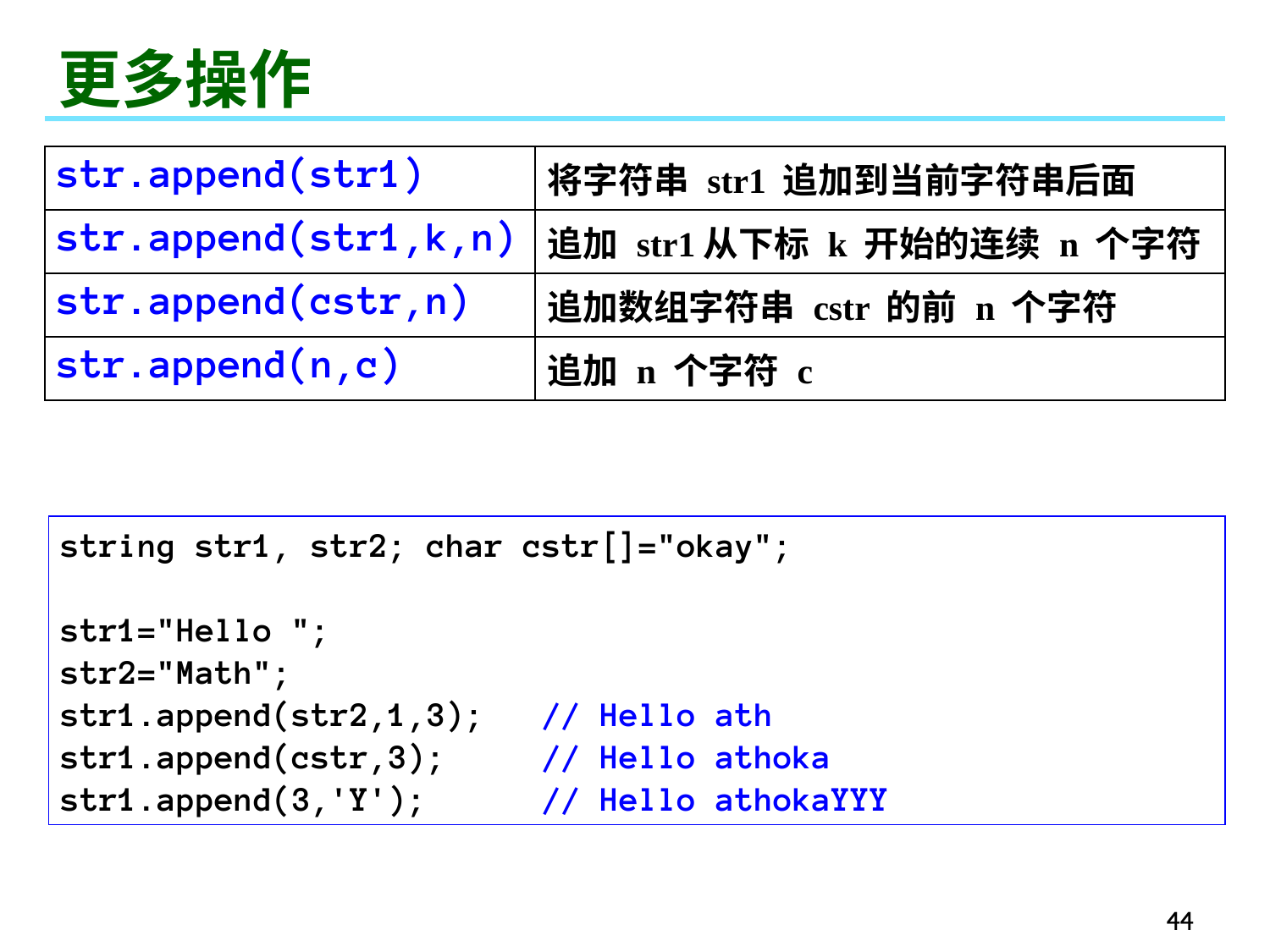

# 更多操作
| str.append(str1) | 将字符串 str1 追加到当前字符串后面 |
| --- | --- |
| str.append(str1,k,n) | 追加 str1从下标 k 开始的连续 n 个字符 |
| str.append(cstr,n) | 追加数组字符串 cstr 的前 n 个字符 |
| str.append(n,c) | 追加 n 个字符 c |
string str1, str2; char cstr[]="okay";

str1="Hello ";
str2="Math";
str1.append(str2,1,3);   // Hello ath
str1.append(cstr,3);     // Hello athoka
str1.append(3,'Y');      // Hello athokaYYY
44